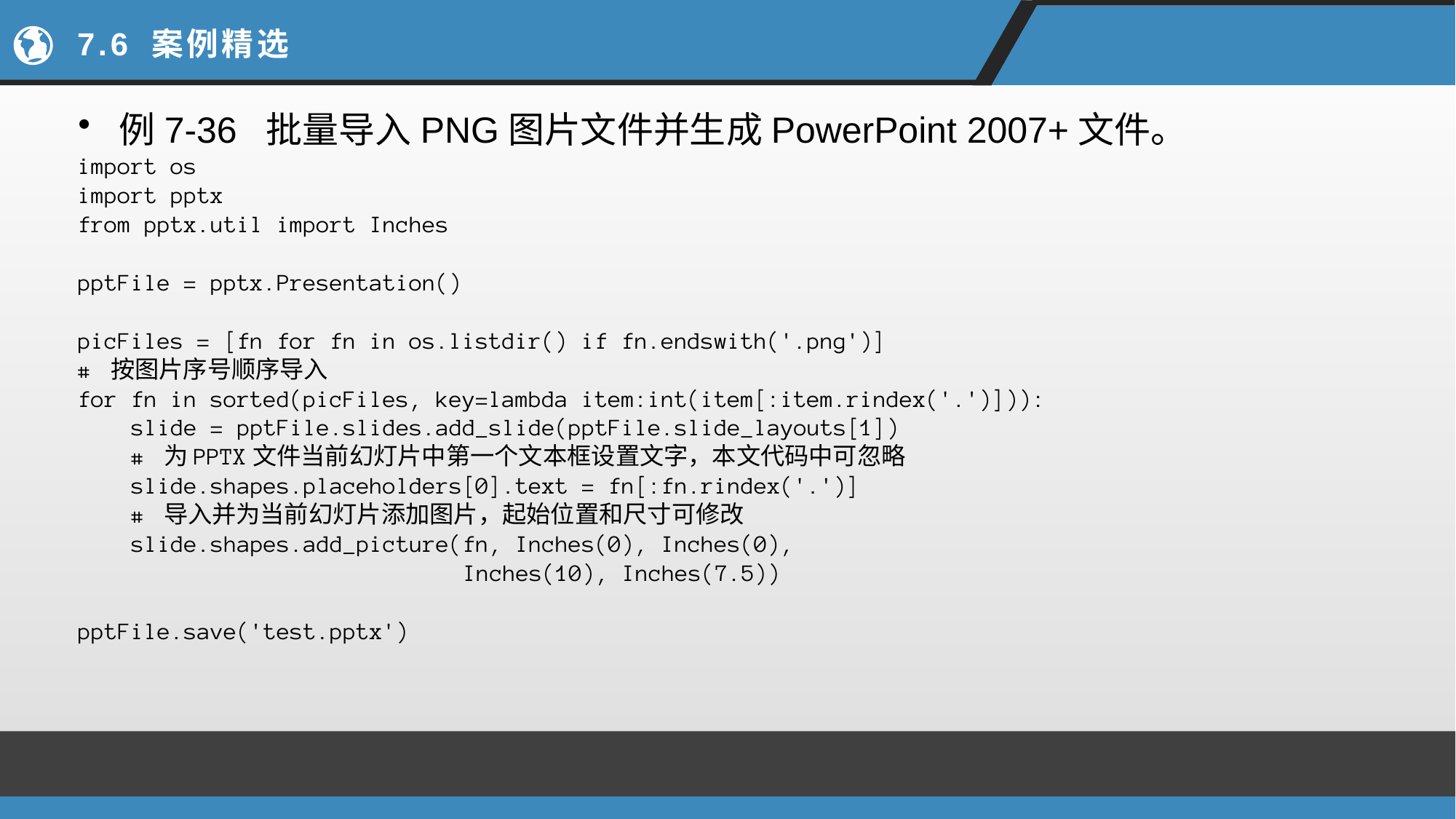

# 7.6 案例精选

例7-36  批量导入PNG图片文件并生成PowerPoint 2007+文件。
import os
import pptx
from pptx.util import Inches

pptFile = pptx.Presentation()

picFiles = [fn for fn in os.listdir() if fn.endswith('.png')]
# 按图片序号顺序导入
for fn in sorted(picFiles, key=lambda item:int(item[:item.rindex('.')])):
    slide = pptFile.slides.add_slide(pptFile.slide_layouts[1])
    # 为PPTX文件当前幻灯片中第一个文本框设置文字，本文代码中可忽略
    slide.shapes.placeholders[0].text = fn[:fn.rindex('.')]
    # 导入并为当前幻灯片添加图片，起始位置和尺寸可修改
    slide.shapes.add_picture(fn, Inches(0), Inches(0),
                             Inches(10), Inches(7.5))

pptFile.save('test.pptx')